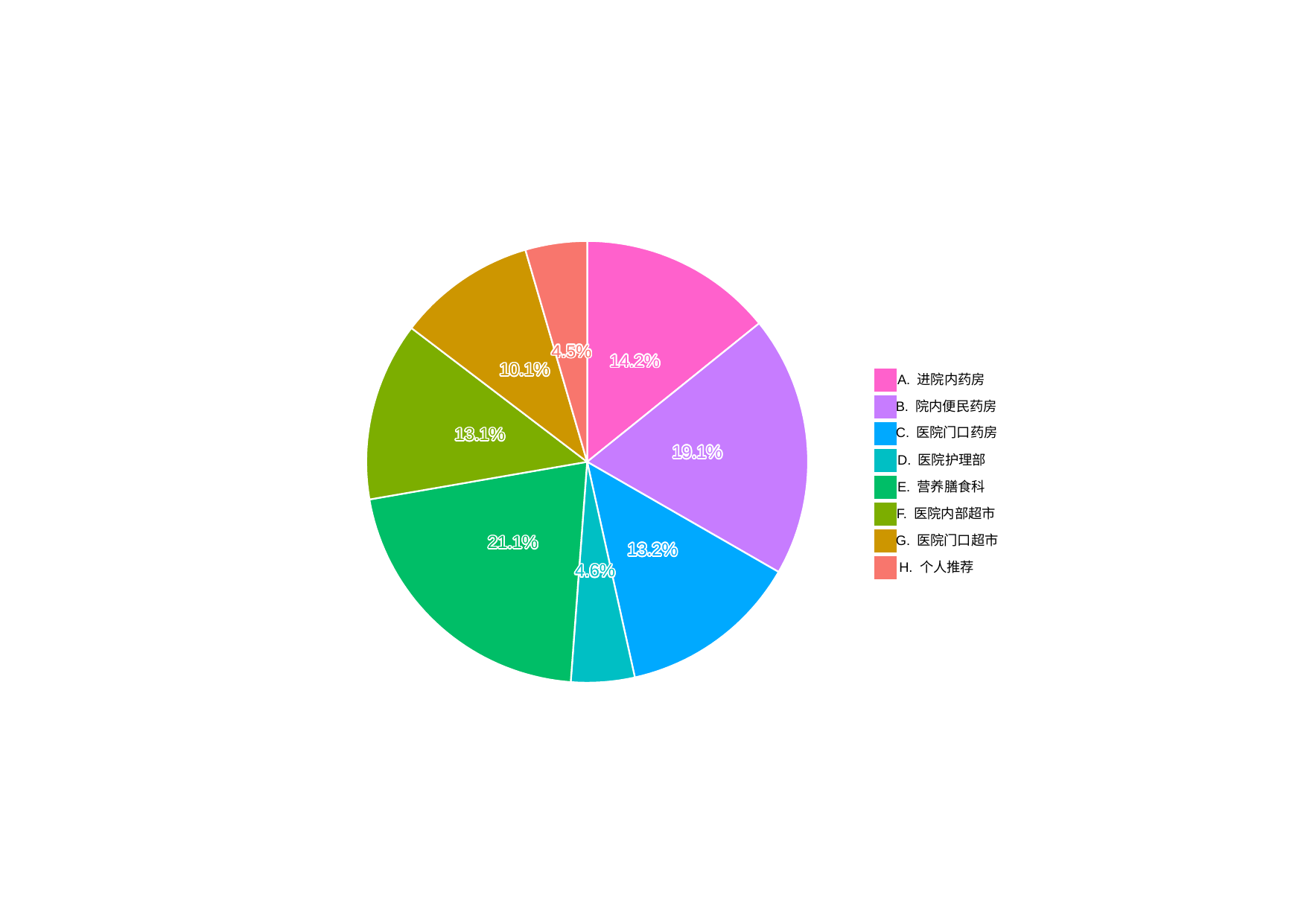

4.5%
4.5%
4.5%
4.5%
4.5%
4.5%
4.5%
4.5%
4.5%
4.5%
4.5%
4.5%
4.5%
4.5%
4.5%
4.5%
4.5%
14.2%
14.2%
14.2%
14.2%
14.2%
14.2%
14.2%
14.2%
14.2%
14.2%
14.2%
14.2%
14.2%
14.2%
14.2%
14.2%
14.2%
10.1%
10.1%
10.1%
10.1%
10.1%
10.1%
10.1%
10.1%
10.1%
10.1%
10.1%
10.1%
10.1%
10.1%
10.1%
10.1%
10.1%

A. 进院内药房

B. 院内便民药房

13.1%
13.1%
13.1%
13.1%
13.1%
13.1%
13.1%
13.1%
13.1%
13.1%
C. 医院门口药房
13.1%
13.1%
13.1%
13.1%
13.1%
13.1%
13.1%
19.1%
19.1%
19.1%
19.1%
19.1%
19.1%
19.1%
19.1%
19.1%
19.1%
19.1%
19.1%
19.1%
19.1%
19.1%
19.1%
19.1%

D. 医院护理部

E. 营养膳食科

F. 医院内部超市

21.1%
21.1%
21.1%
21.1%
21.1%
G. 医院门口超市
21.1%
21.1%
21.1%
21.1%
21.1%
21.1%
21.1%
21.1%
21.1%
21.1%
21.1%
21.1%
13.2%
13.2%
13.2%
13.2%
13.2%
13.2%
13.2%
13.2%
13.2%
13.2%
13.2%
13.2%
13.2%
13.2%
13.2%
13.2%
13.2%

H. 个人推荐
4.6%
4.6%
4.6%
4.6%
4.6%
4.6%
4.6%
4.6%
4.6%
4.6%
4.6%
4.6%
4.6%
4.6%
4.6%
4.6%
4.6%